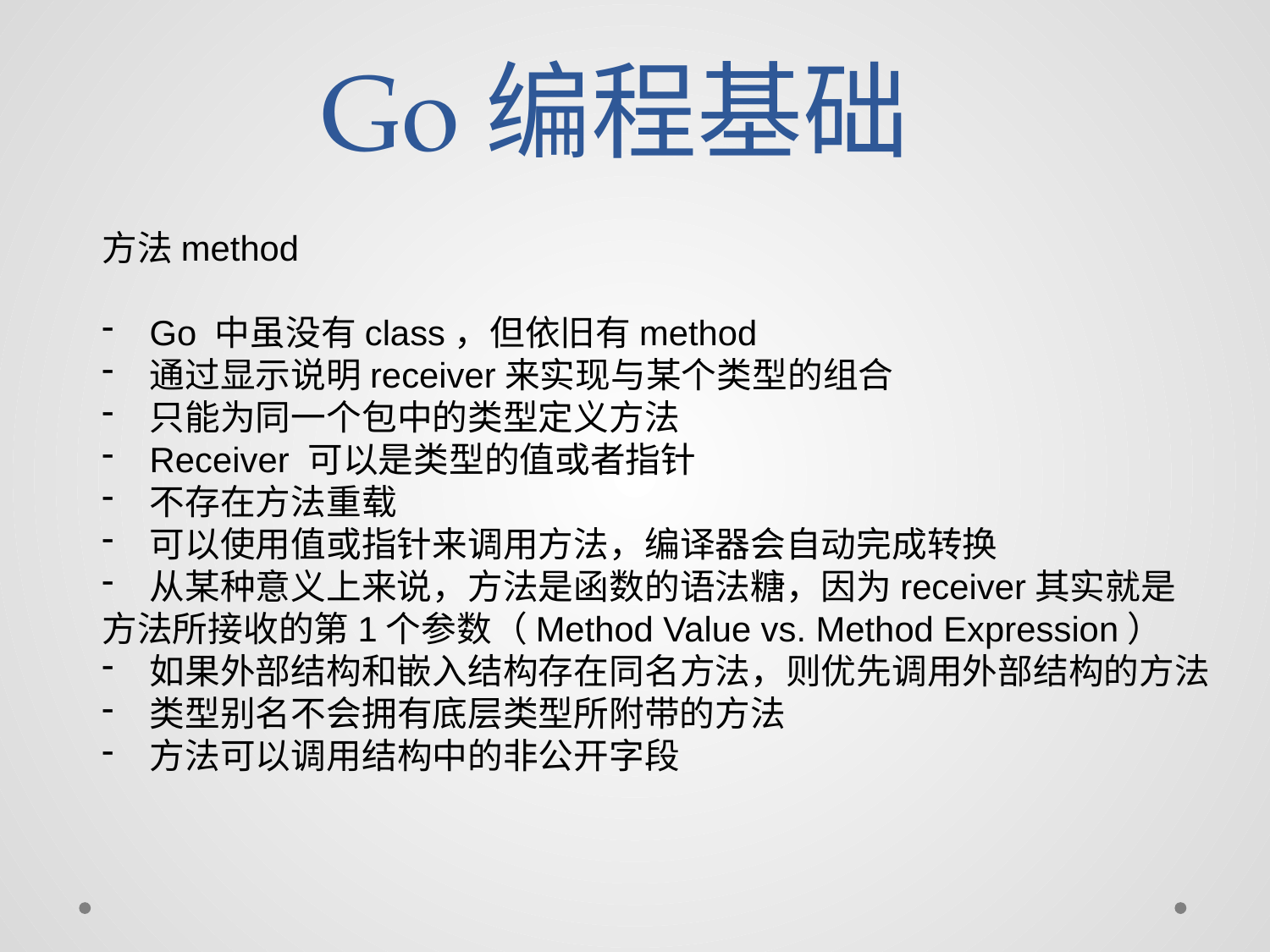

# Go编程基础
方法method

Go 中虽没有class，但依旧有method
通过显示说明receiver来实现与某个类型的组合
只能为同一个包中的类型定义方法
Receiver 可以是类型的值或者指针
不存在方法重载
可以使用值或指针来调用方法，编译器会自动完成转换
从某种意义上来说，方法是函数的语法糖，因为receiver其实就是
方法所接收的第1个参数（Method Value vs. Method Expression）
如果外部结构和嵌入结构存在同名方法，则优先调用外部结构的方法
类型别名不会拥有底层类型所附带的方法
方法可以调用结构中的非公开字段